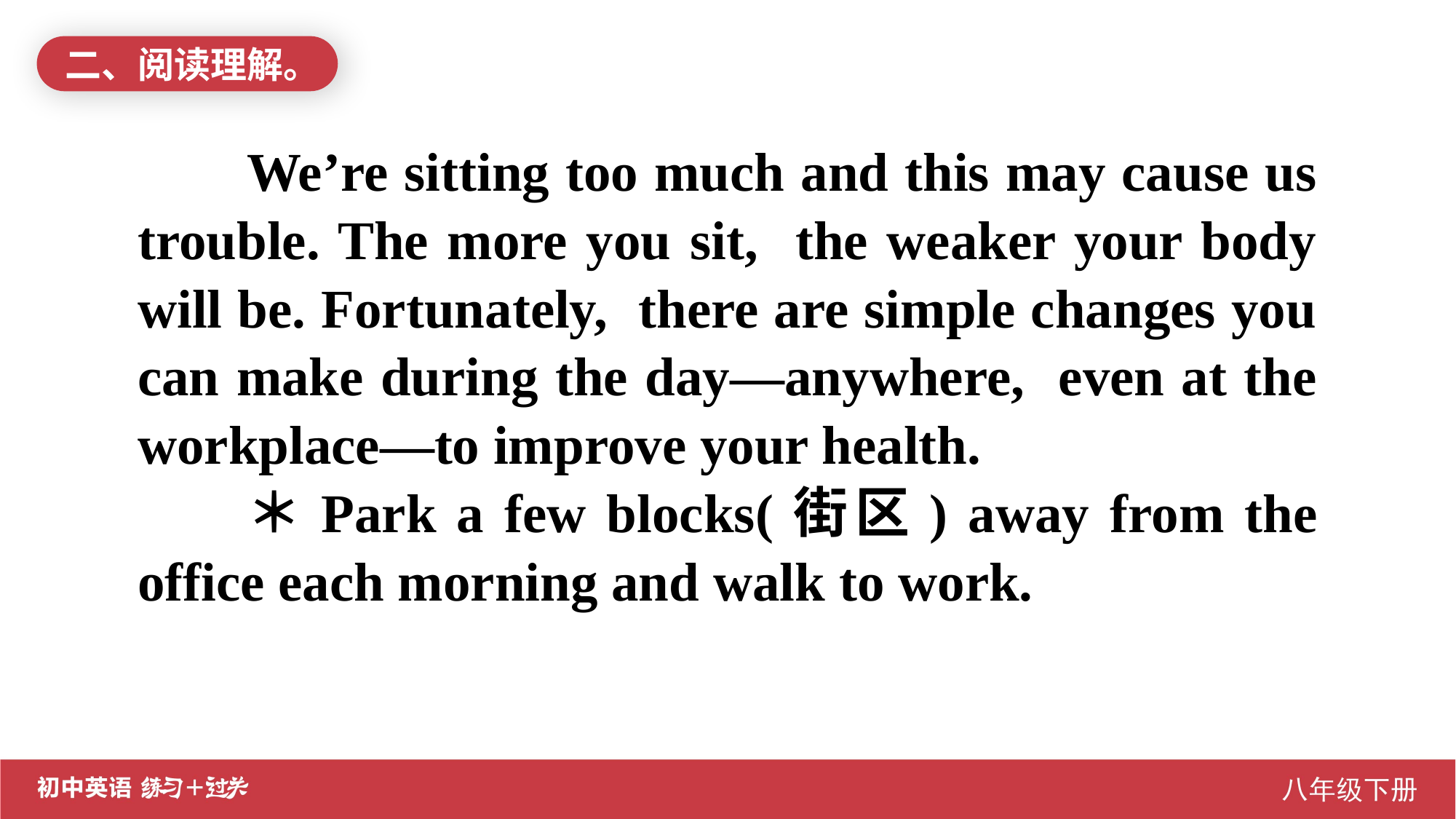

二、阅读理解。
We’re sitting too much and this may cause us trouble. The more you sit,  the weaker your body will be. Fortunately,  there are simple changes you can make during the day—anywhere,  even at the workplace—to improve your health.
＊Park a few blocks(街区) away from the office each morning and walk to work.